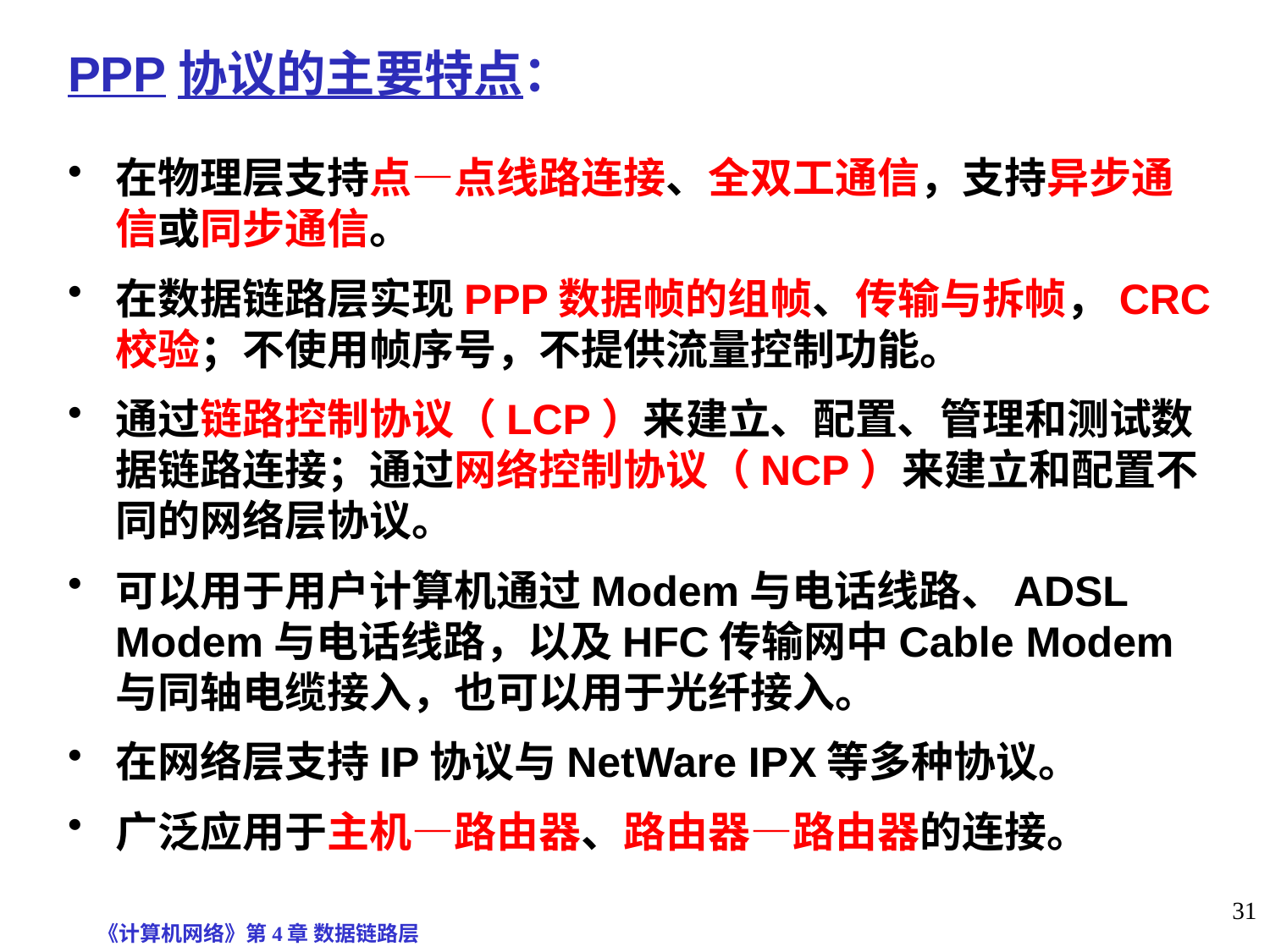

PPP协议的主要特点：

在物理层支持点—点线路连接、全双工通信，支持异步通信或同步通信。
在数据链路层实现PPP数据帧的组帧、传输与拆帧，CRC校验；不使用帧序号，不提供流量控制功能。
通过链路控制协议（LCP）来建立、配置、管理和测试数据链路连接；通过网络控制协议（NCP）来建立和配置不同的网络层协议。
可以用于用户计算机通过Modem与电话线路、ADSL Modem与电话线路，以及HFC传输网中Cable Modem与同轴电缆接入，也可以用于光纤接入。
在网络层支持IP协议与NetWare IPX等多种协议。
广泛应用于主机—路由器、路由器—路由器的连接。

《计算机网络》第4章 数据链路层
31